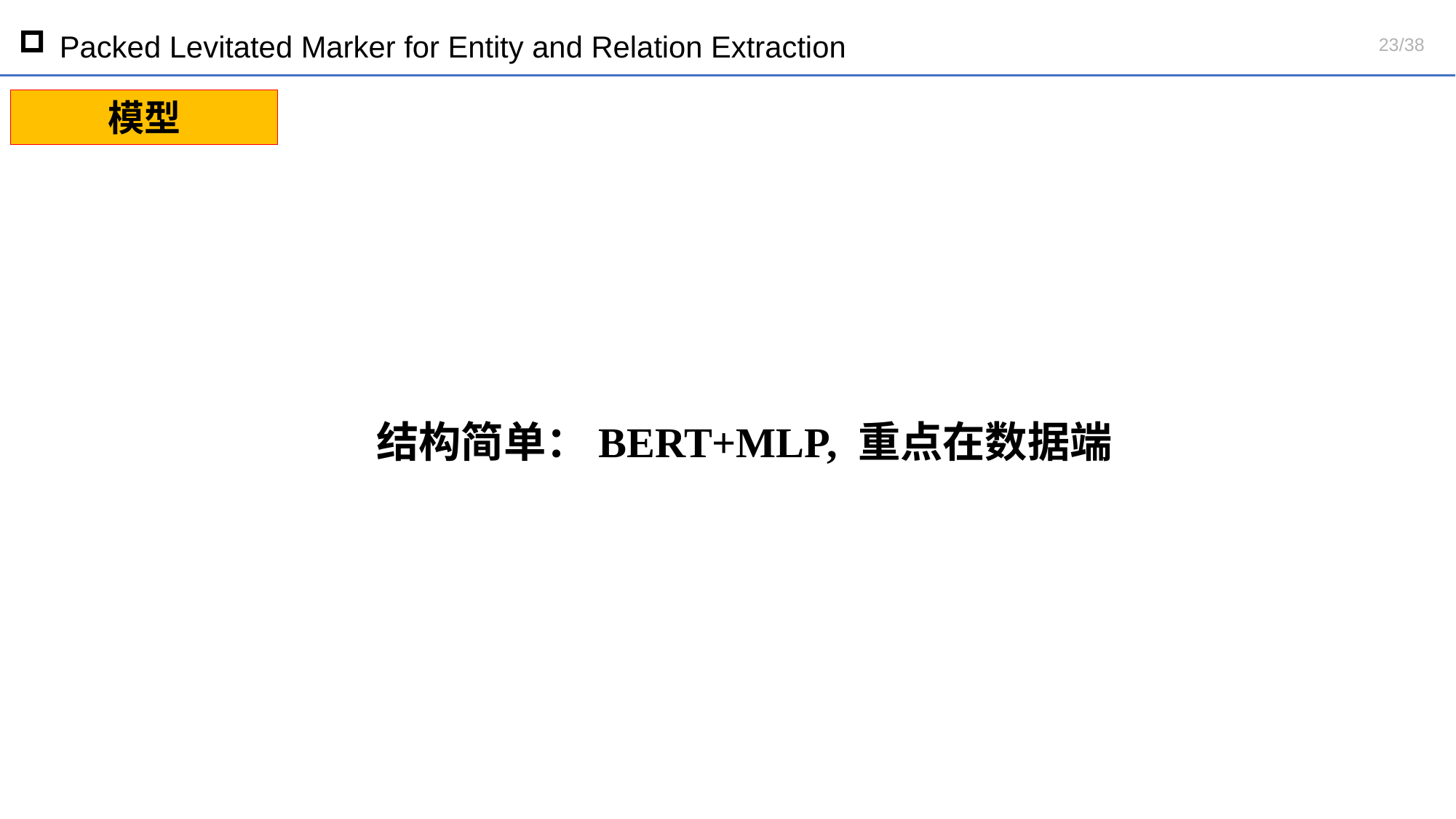

Packed Levitated Marker for Entity and Relation Extraction
23/38
模型
结构简单：BERT+MLP, 重点在数据端